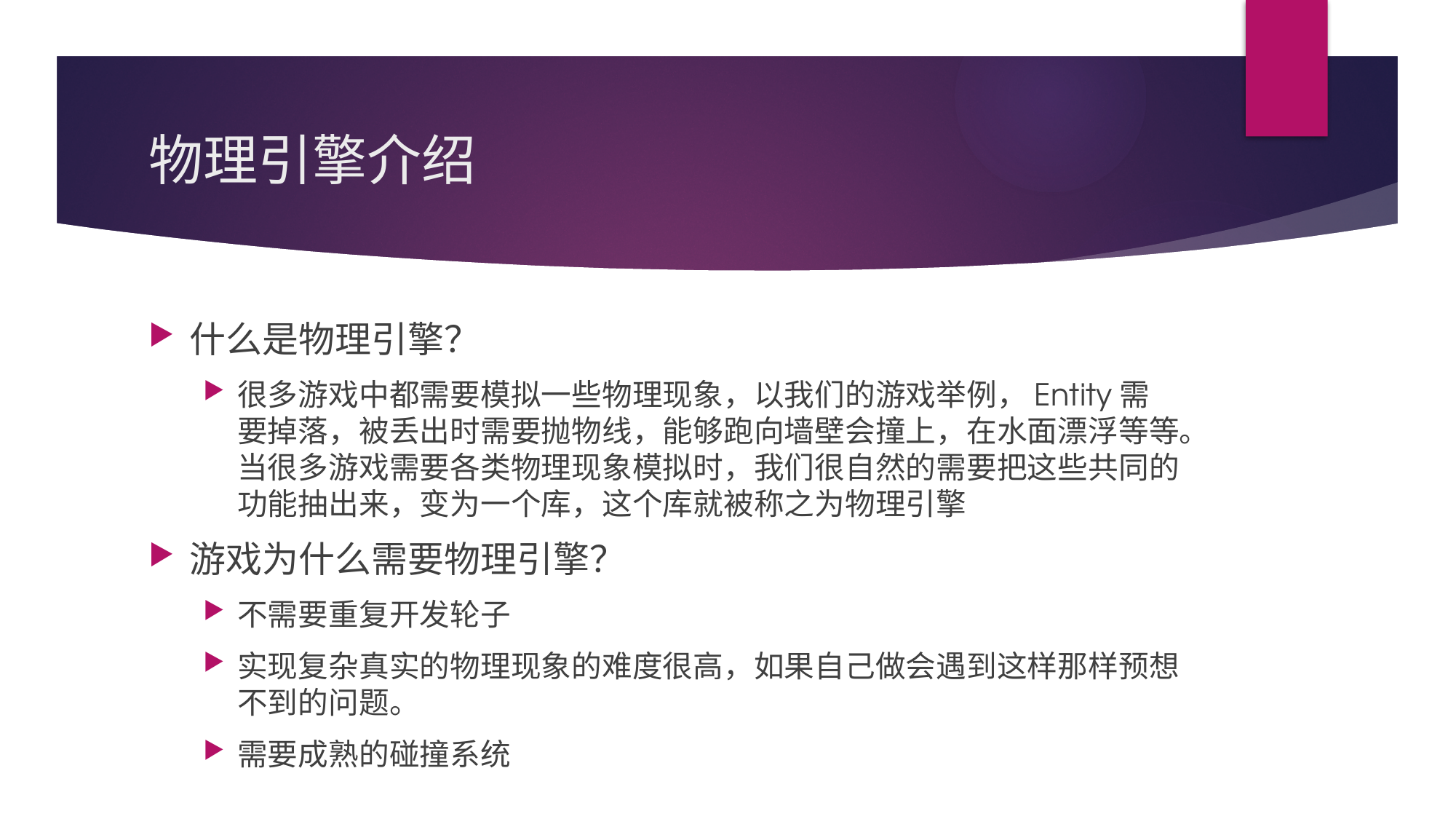

# 物理引擎介绍
什么是物理引擎？
很多游戏中都需要模拟一些物理现象，以我们的游戏举例，Entity需要掉落，被丢出时需要抛物线，能够跑向墙壁会撞上，在水面漂浮等等。当很多游戏需要各类物理现象模拟时，我们很自然的需要把这些共同的功能抽出来，变为一个库，这个库就被称之为物理引擎
游戏为什么需要物理引擎？
不需要重复开发轮子
实现复杂真实的物理现象的难度很高，如果自己做会遇到这样那样预想不到的问题。
需要成熟的碰撞系统